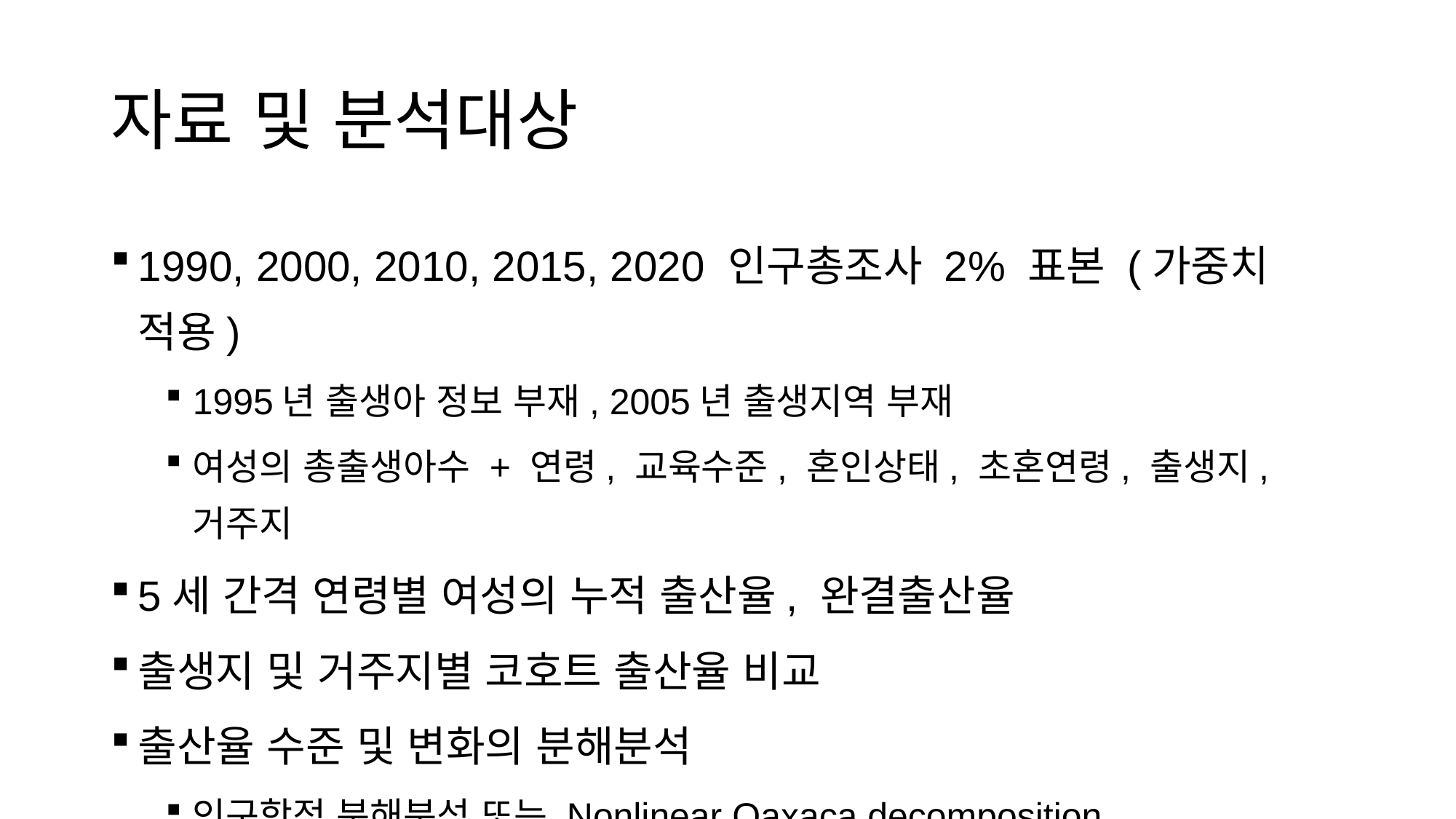

# 자료 및 분석대상
1990, 2000, 2010, 2015, 2020 인구총조사 2% 표본 (가중치 적용)
1995년 출생아 정보 부재, 2005년 출생지역 부재
여성의 총출생아수 + 연령, 교육수준, 혼인상태, 초혼연령, 출생지, 거주지
5세 간격 연령별 여성의 누적 출산율, 완결출산율
출생지 및 거주지별 코호트 출산율 비교
출산율 수준 및 변화의 분해분석
인구학적 분해분석 또는 Nonlinear Oaxaca decomposition